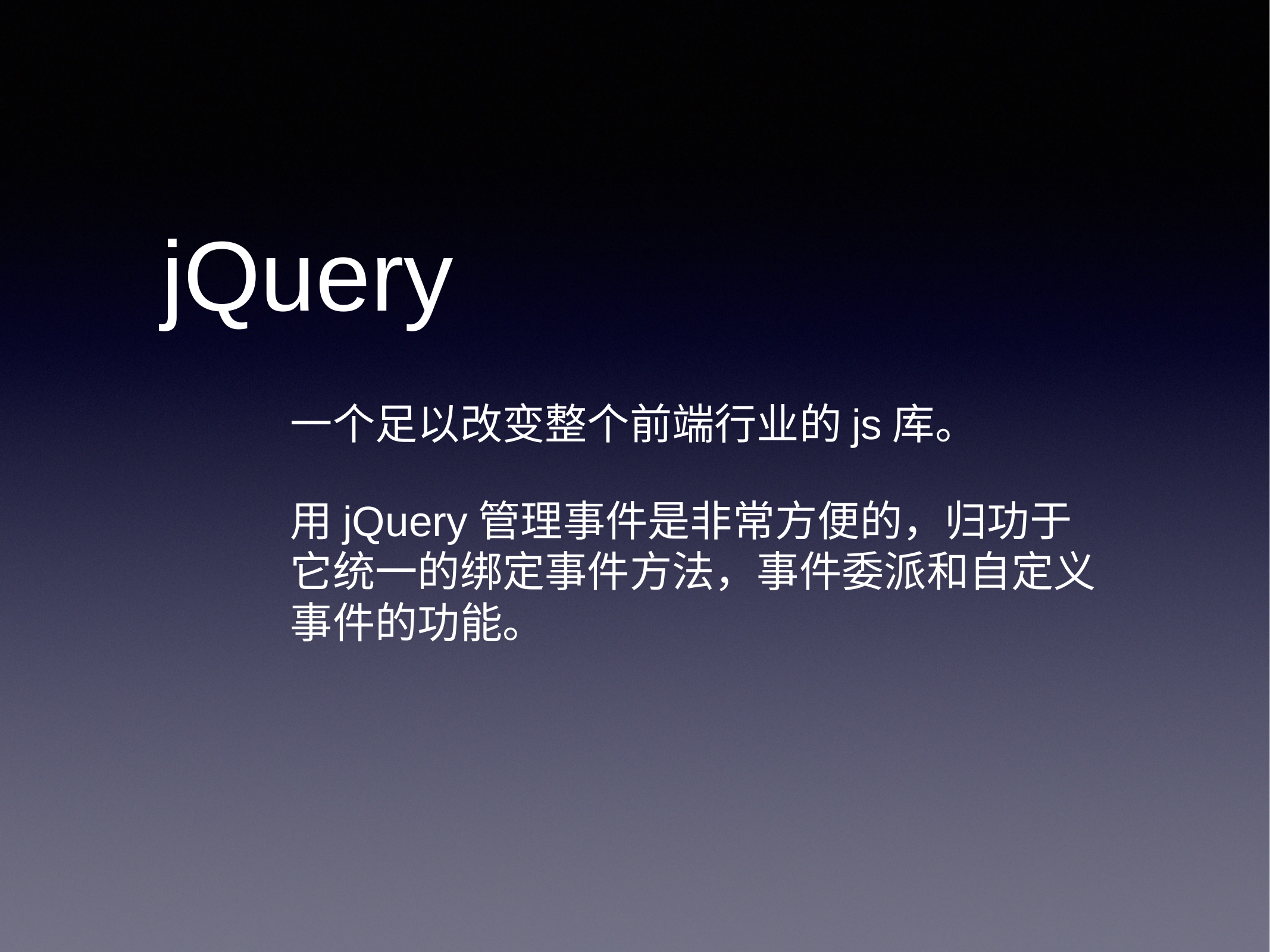

# jQuery
一个足以改变整个前端行业的js库。
用jQuery管理事件是非常方便的，归功于它统一的绑定事件方法，事件委派和自定义事件的功能。